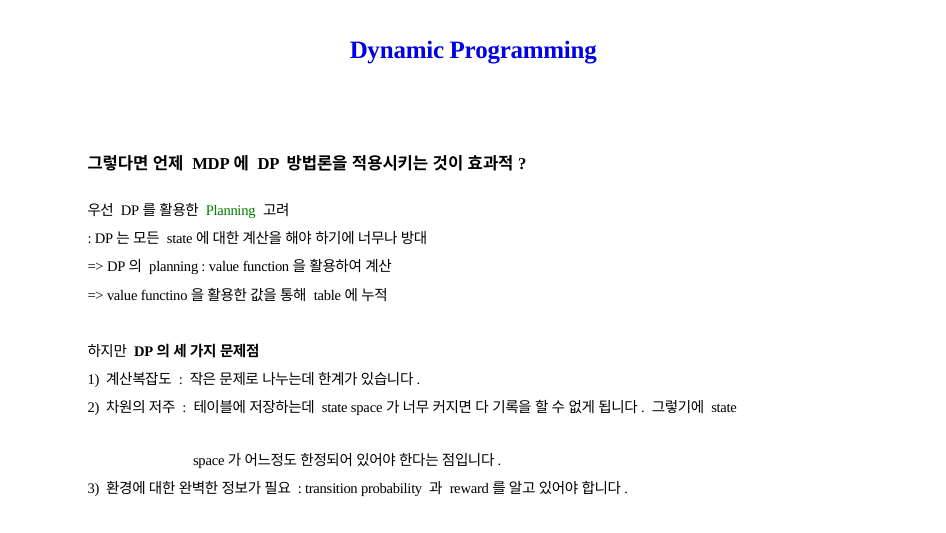

# Dynamic Programming
그렇다면 언제 MDP에 DP 방법론을 적용시키는 것이 효과적?

우선 DP를 활용한 Planning 고려
: DP는 모든 state에 대한 계산을 해야 하기에 너무나 방대
=> DP의 planning : value function을 활용하여 계산
=> value functino을 활용한 값을 통해 table에 누적

하지만 DP의 세 가지 문제점
1) 계산복잡도 : 작은 문제로 나누는데 한계가 있습니다.
2) 차원의 저주 : 테이블에 저장하는데 state space가 너무 커지면 다 기록을 할 수 없게 됩니다. 그렇기에 state
                              space가 어느정도 한정되어 있어야 한다는 점입니다.
3) 환경에 대한 완벽한 정보가 필요 : transition probability 과 reward를 알고 있어야 합니다.